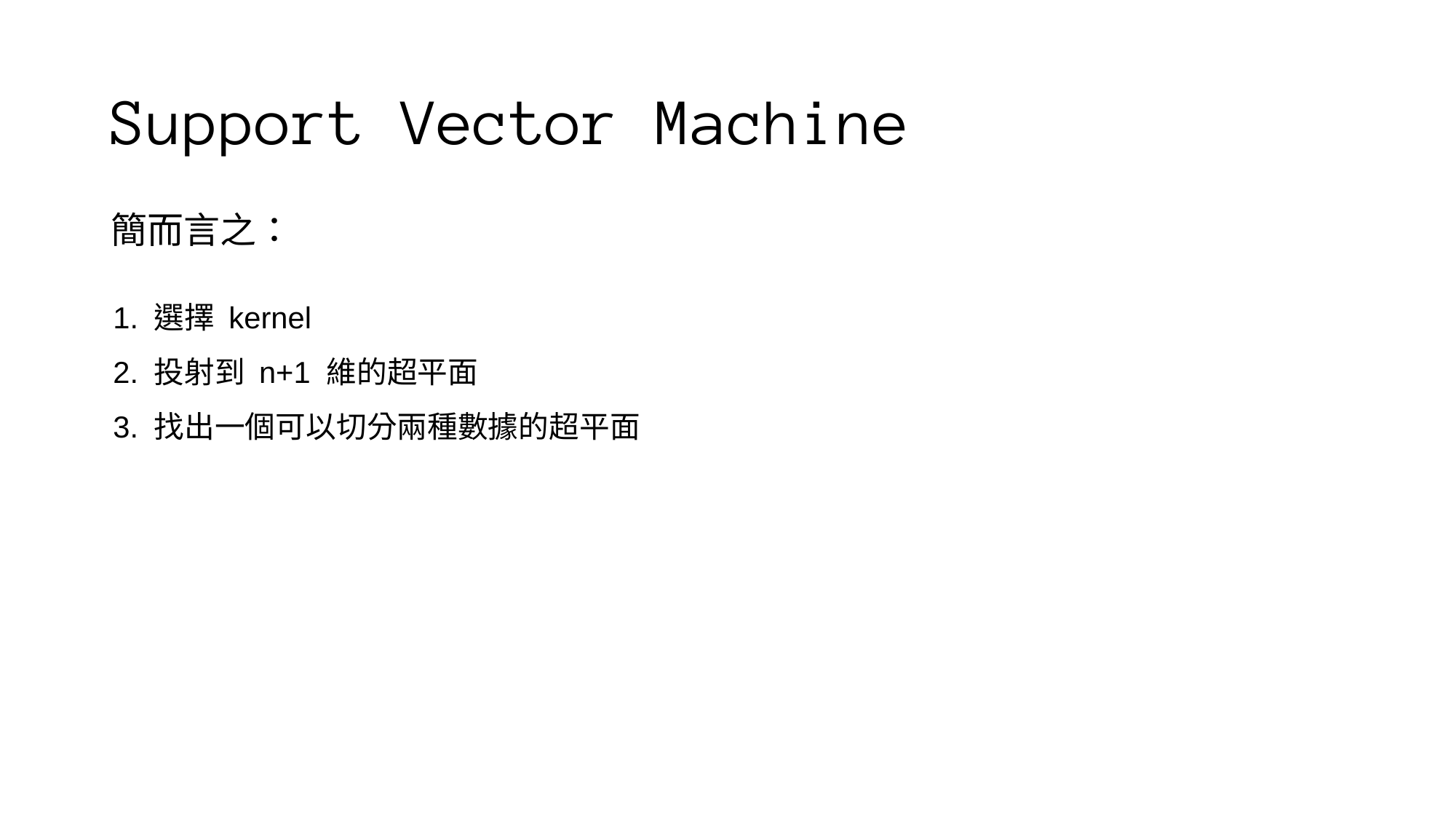

# Support Vector Machine
簡而言之：
選擇 kernel
投射到 n+1 維的超平面
找出一個可以切分兩種數據的超平面